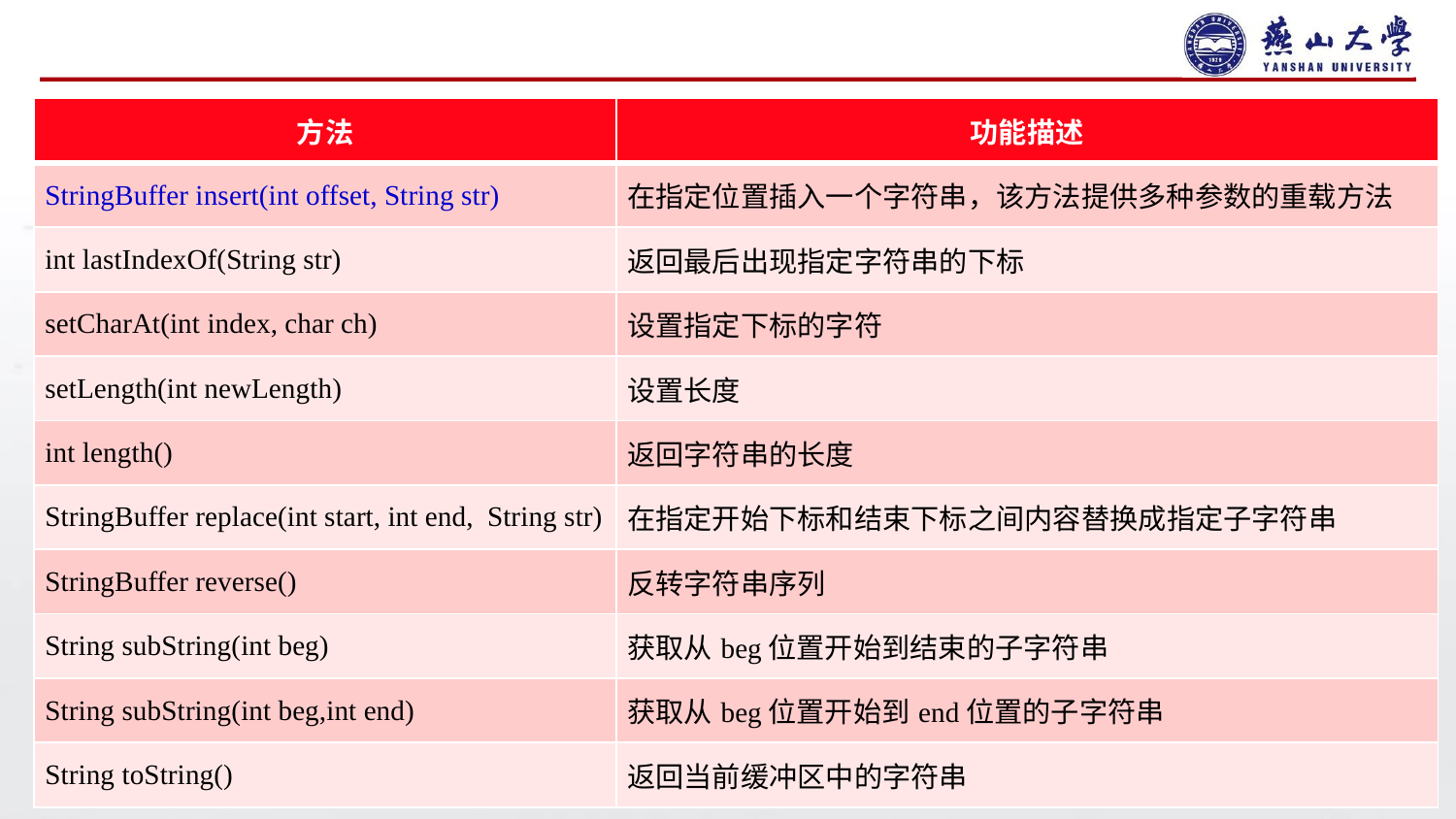

#
| 方法 | 功能描述 |
| --- | --- |
| StringBuffer insert(int offset, String str) | 在指定位置插入一个字符串，该方法提供多种参数的重载方法 |
| int lastIndexOf(String str) | 返回最后出现指定字符串的下标 |
| setCharAt(int index, char ch) | 设置指定下标的字符 |
| setLength(int newLength) | 设置长度 |
| int length() | 返回字符串的长度 |
| StringBuffer replace(int start, int end,  String str) | 在指定开始下标和结束下标之间内容替换成指定子字符串 |
| StringBuffer reverse() | 反转字符串序列 |
| String subString(int beg) | 获取从beg位置开始到结束的子字符串 |
| String subString(int beg,int end) | 获取从beg位置开始到end位置的子字符串 |
| String toString() | 返回当前缓冲区中的字符串 |